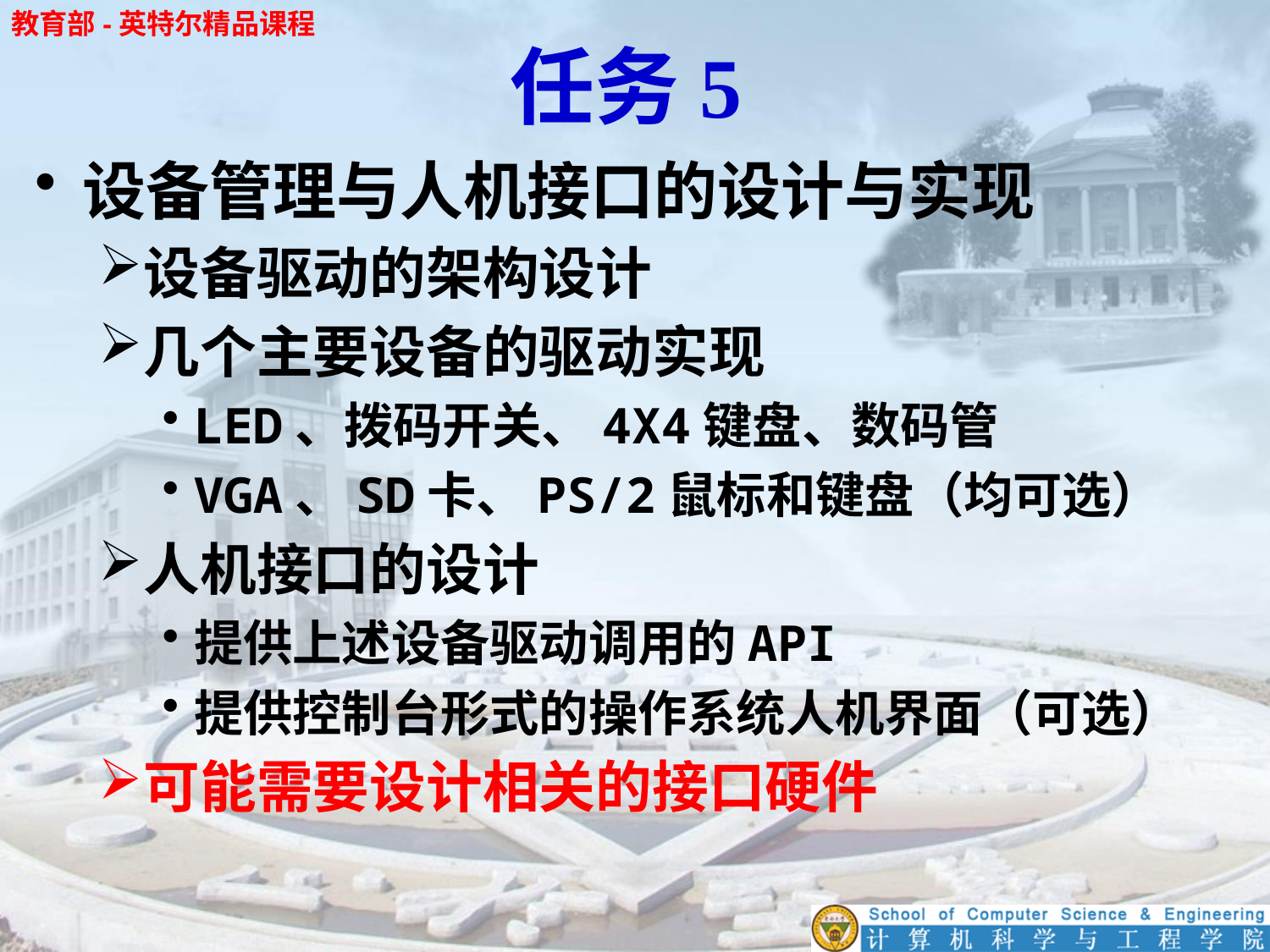

# 任务5
设备管理与人机接口的设计与实现
设备驱动的架构设计
几个主要设备的驱动实现
LED、拨码开关、4X4键盘、数码管
VGA、SD卡、PS/2鼠标和键盘（均可选）
人机接口的设计
提供上述设备驱动调用的API
提供控制台形式的操作系统人机界面（可选）
可能需要设计相关的接口硬件